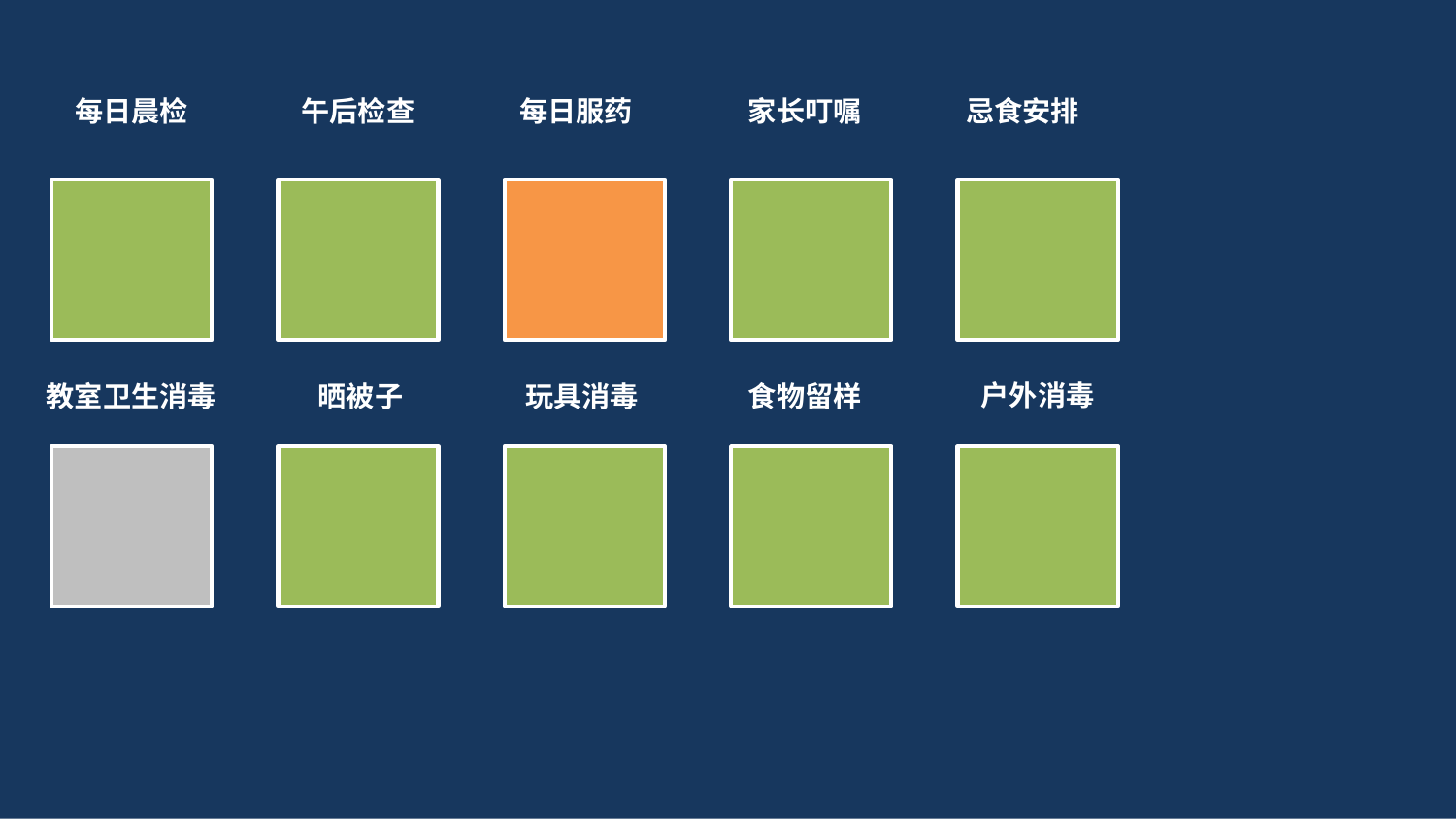

每日晨检
午后检查
每日服药
家长叮嘱
忌食安排

户外消毒
教室卫生消毒
晒被子
玩具消毒
食物留样